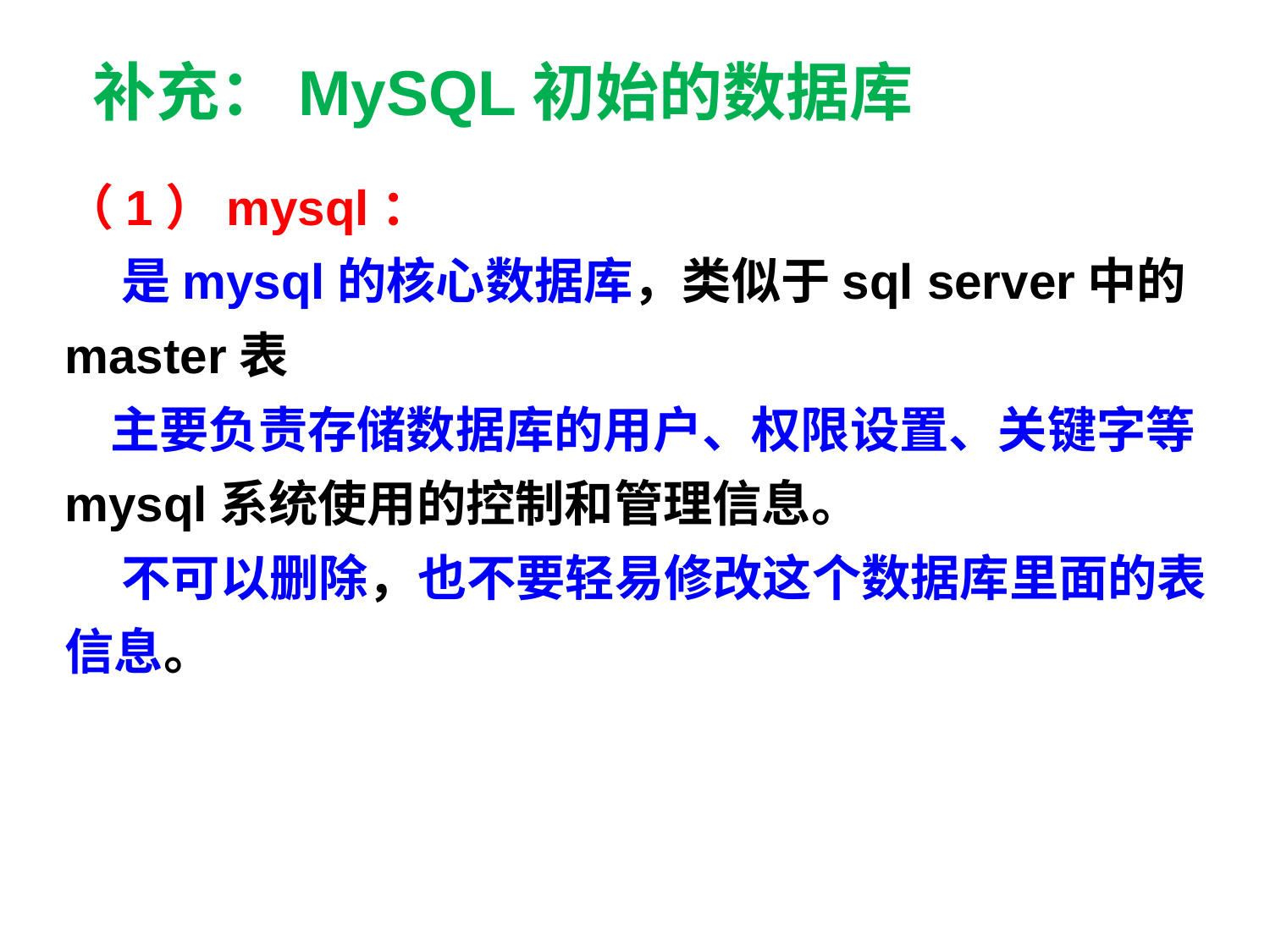

补充：MySQL初始的数据库
（1）mysql：
    是mysql的核心数据库，类似于sql server中的master表
   主要负责存储数据库的用户、权限设置、关键字等mysql系统使用的控制和管理信息。
    不可以删除，也不要轻易修改这个数据库里面的表信息。